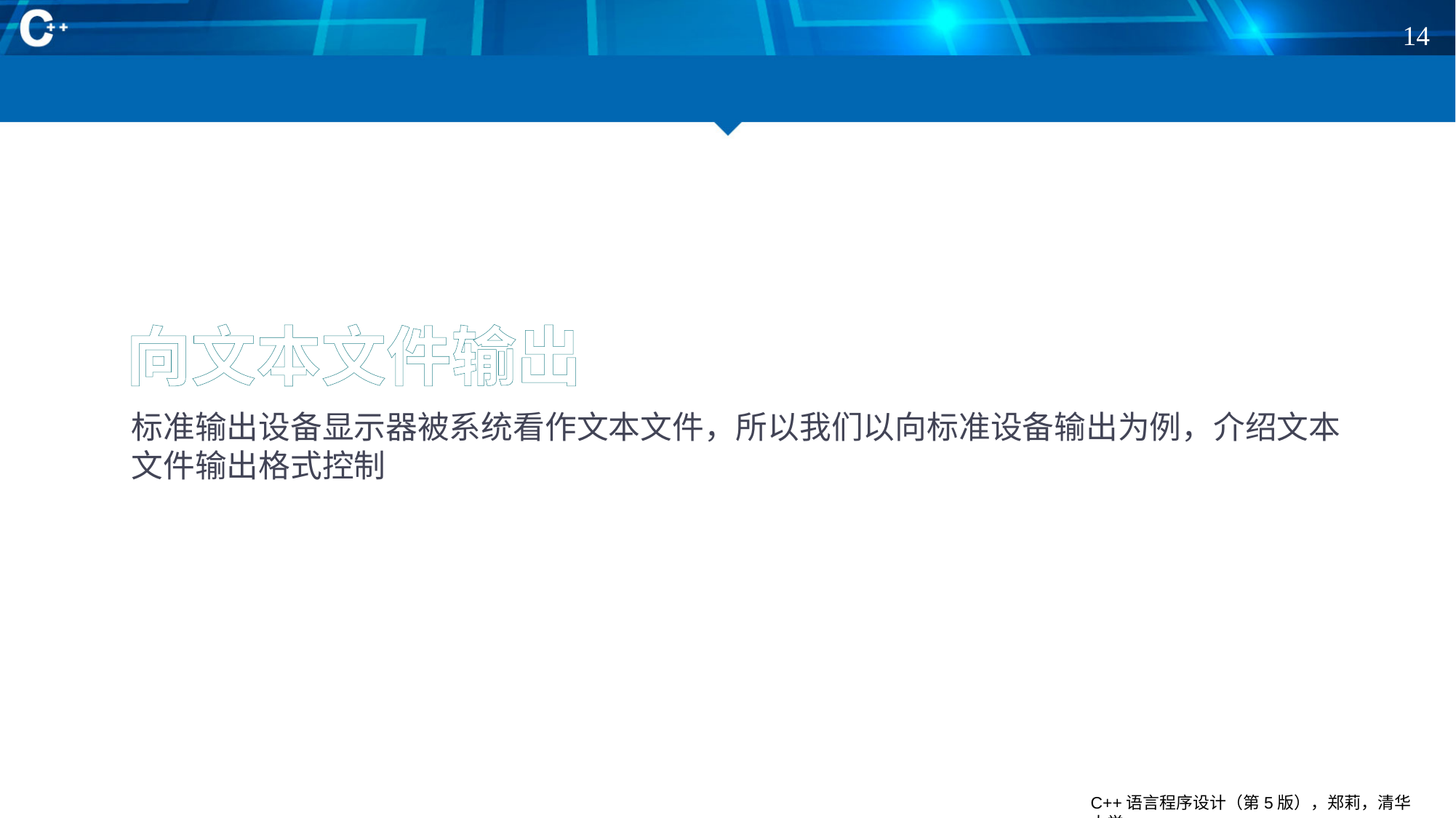

14
# 向文本文件输出
标准输出设备显示器被系统看作文本文件，所以我们以向标准设备输出为例，介绍文本文件输出格式控制